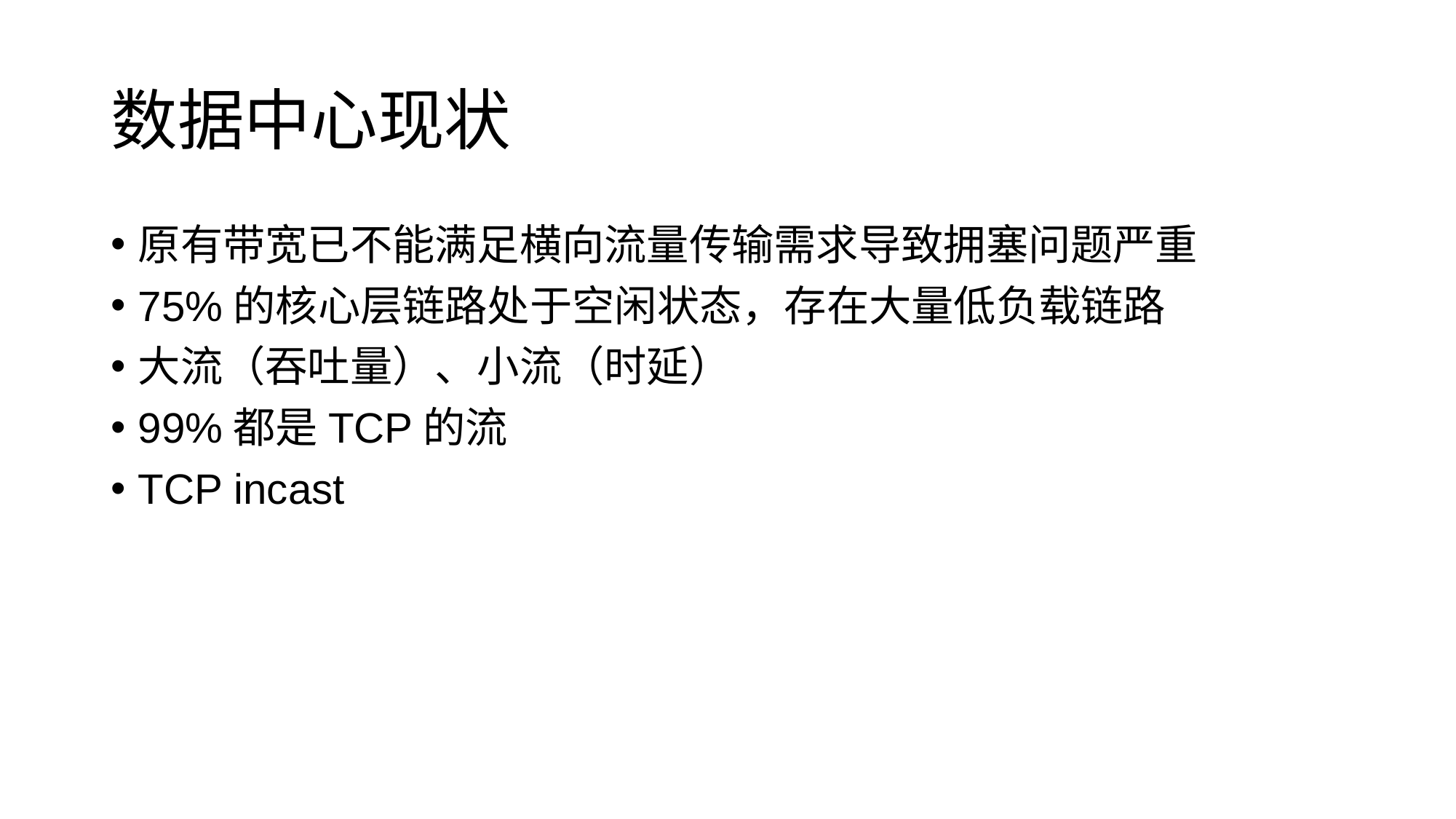

# 数据中心现状
原有带宽已不能满足横向流量传输需求导致拥塞问题严重
75%的核心层链路处于空闲状态，存在大量低负载链路
大流（吞吐量）、小流（时延）
99%都是TCP的流
TCP incast